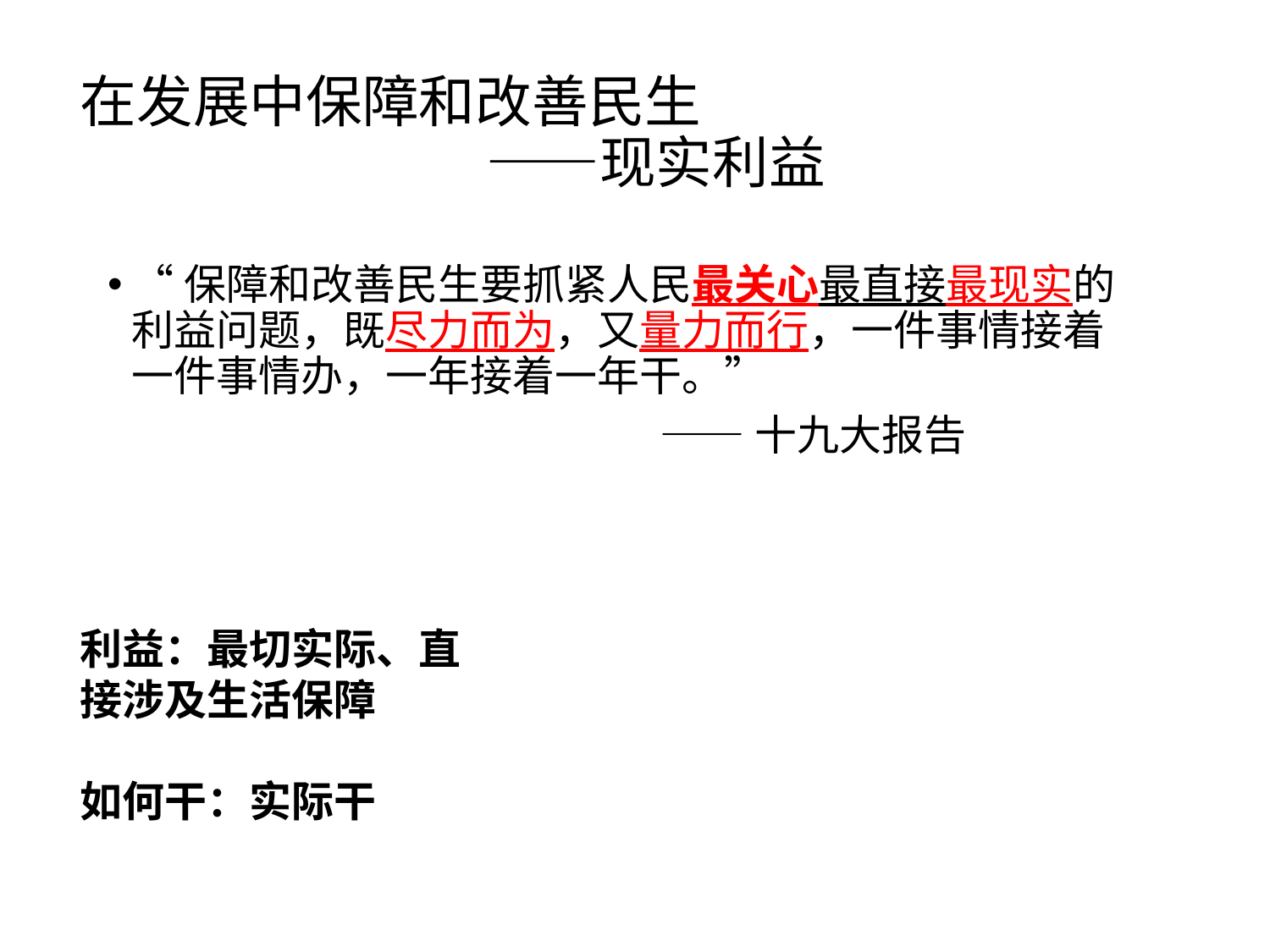

# 在发展中保障和改善民生 ——现实利益
“保障和改善民生要抓紧人民最关心最直接最现实的利益问题，既尽力而为，又量力而行，一件事情接着一件事情办，一年接着一年干。”
                                                          ——十九大报告
利益：最切实际、直接涉及生活保障

如何干：实际干